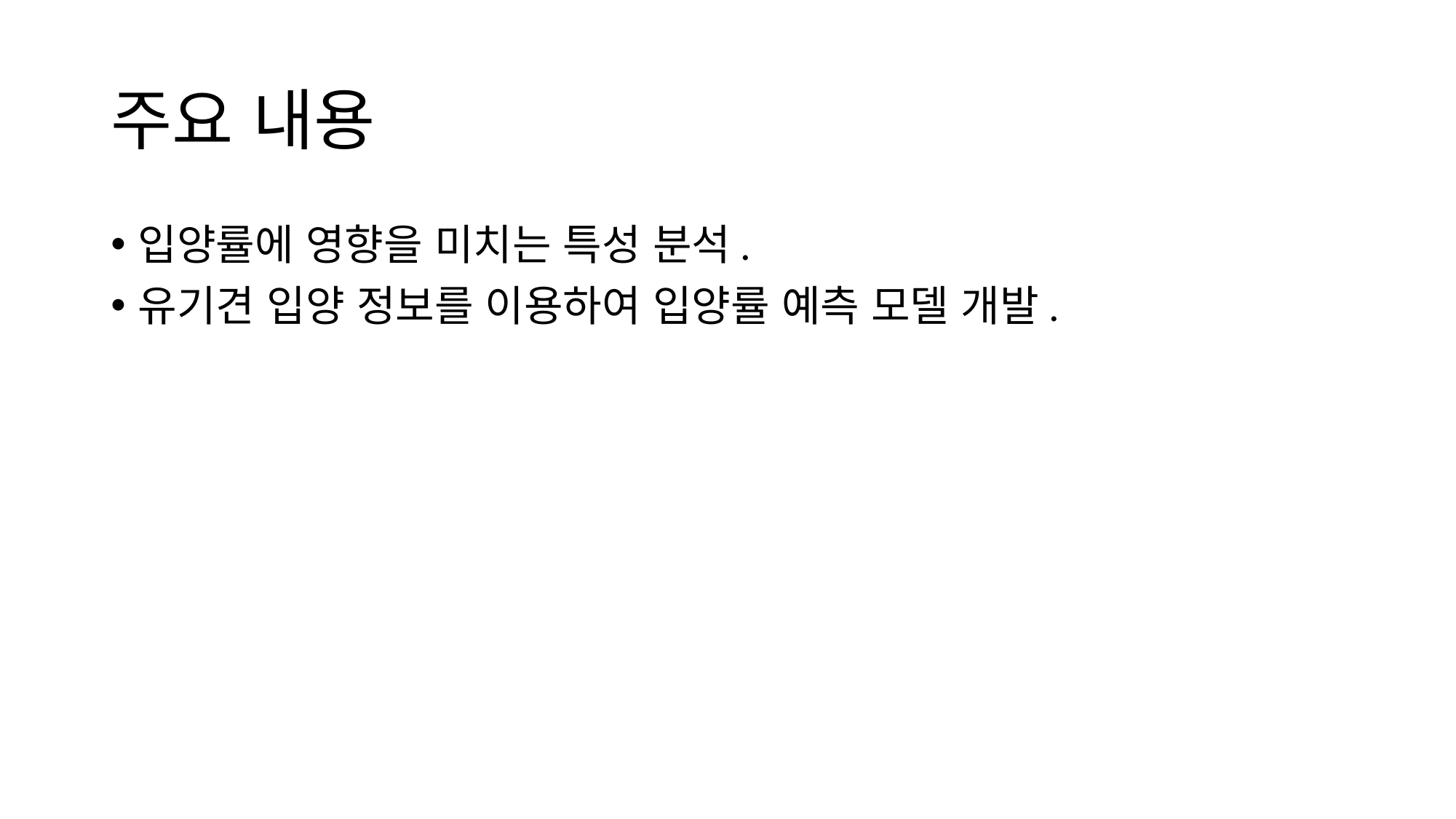

# 주요 내용
입양률에 영향을 미치는 특성 분석.
유기견 입양 정보를 이용하여 입양률 예측 모델 개발.